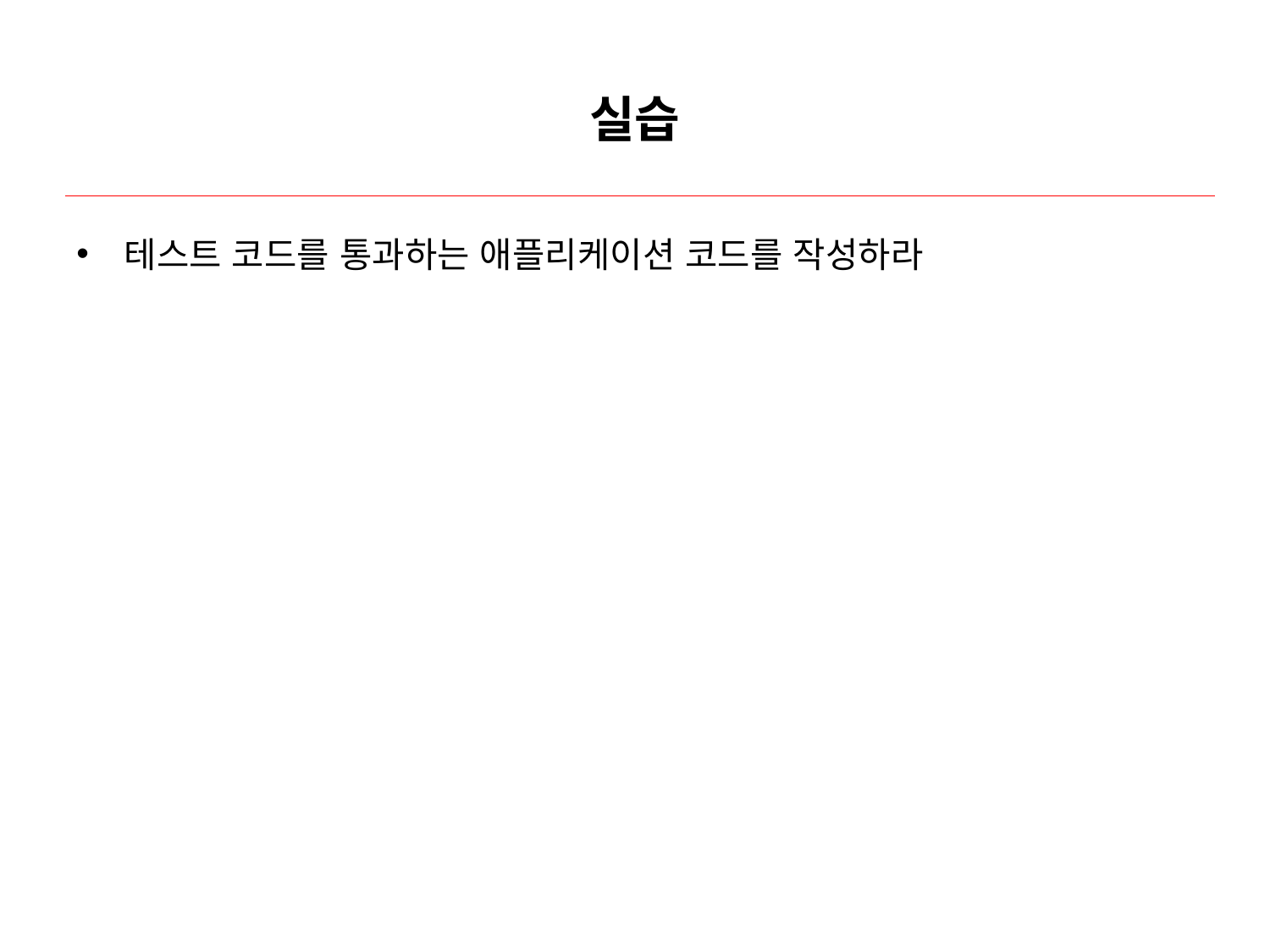

# 실습
테스트 코드를 통과하는 애플리케이션 코드를 작성하라